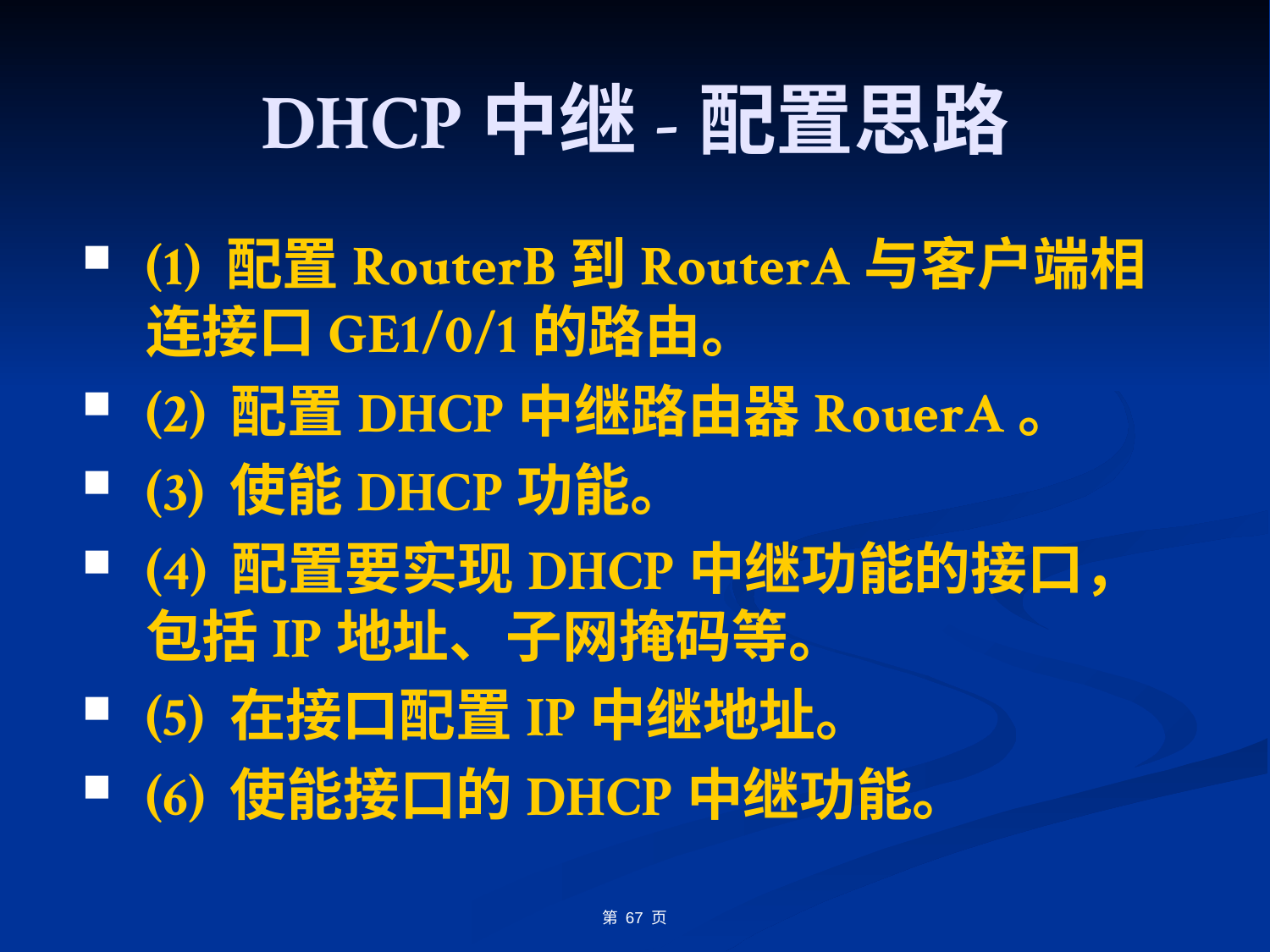

# DHCP中继-配置思路
(1) 配置RouterB到RouterA与客户端相连接口GE1/0/1的路由。
(2) 配置DHCP中继路由器RouerA。
(3) 使能DHCP功能。
(4) 配置要实现DHCP中继功能的接口，包括IP地址、子网掩码等。
(5) 在接口配置IP中继地址。
(6) 使能接口的DHCP中继功能。

第 67 页